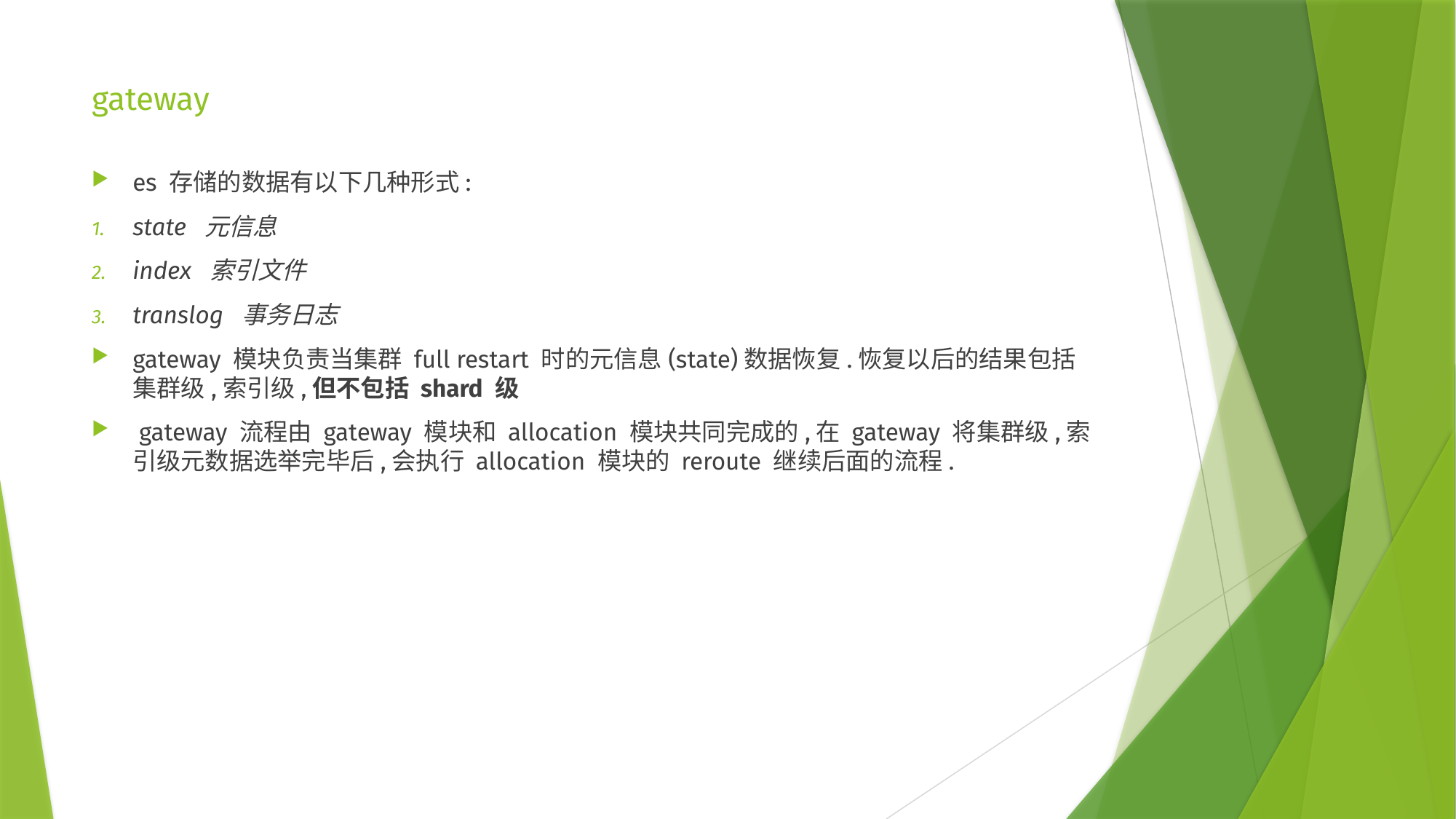

# gateway
es 存储的数据有以下几种形式:
state  元信息
index  索引文件
translog  事务日志
gateway 模块负责当集群 full restart 时的元信息(state)数据恢复.恢复以后的结果包括集群级,索引级,但不包括 shard 级
 gateway 流程由 gateway 模块和 allocation 模块共同完成的,在 gateway 将集群级,索引级元数据选举完毕后,会执行 allocation 模块的 reroute 继续后面的流程.